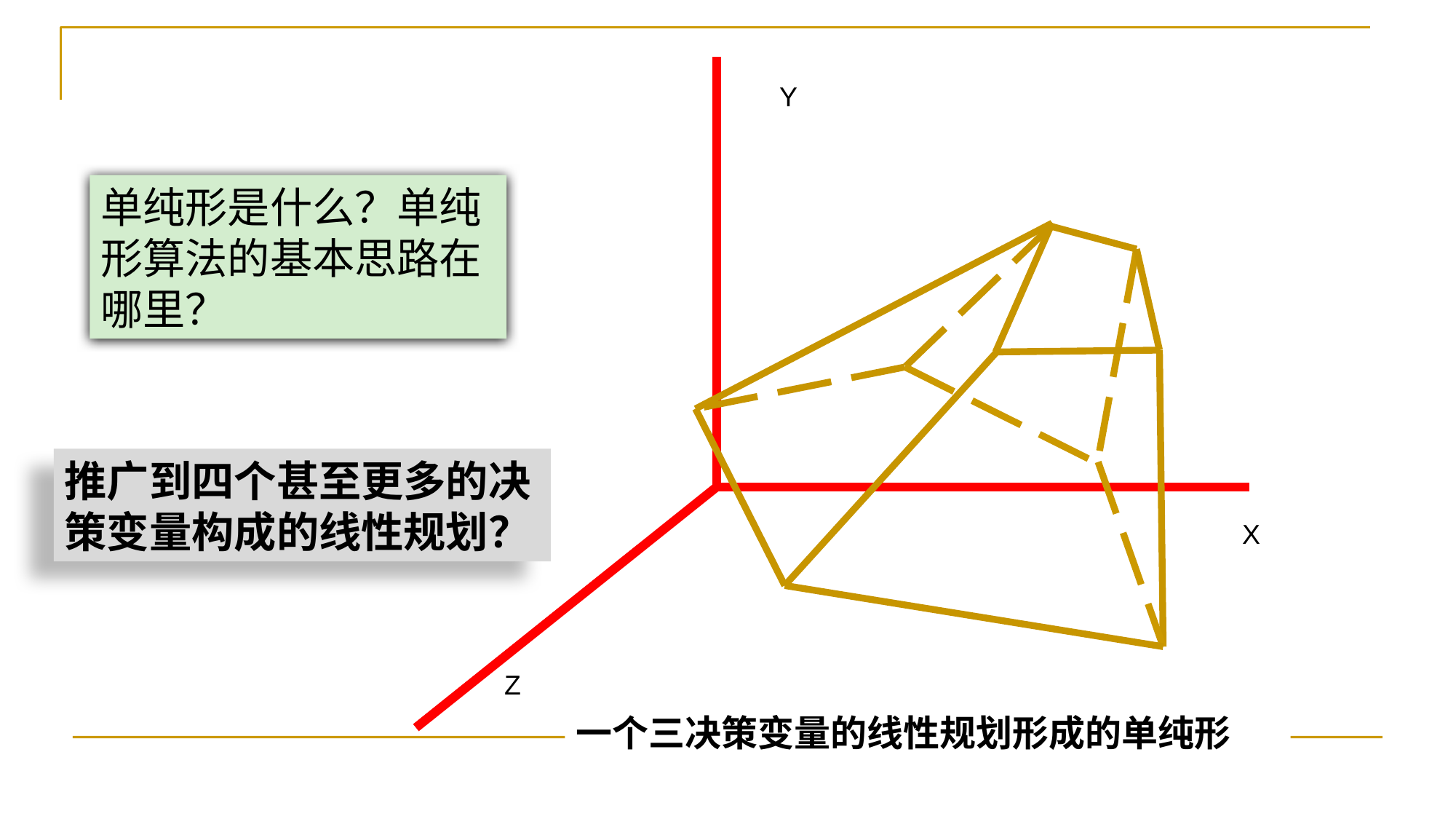

Y
单纯形是什么？单纯形算法的基本思路在哪里？
推广到四个甚至更多的决策变量构成的线性规划？
X
Z
一个三决策变量的线性规划形成的单纯形